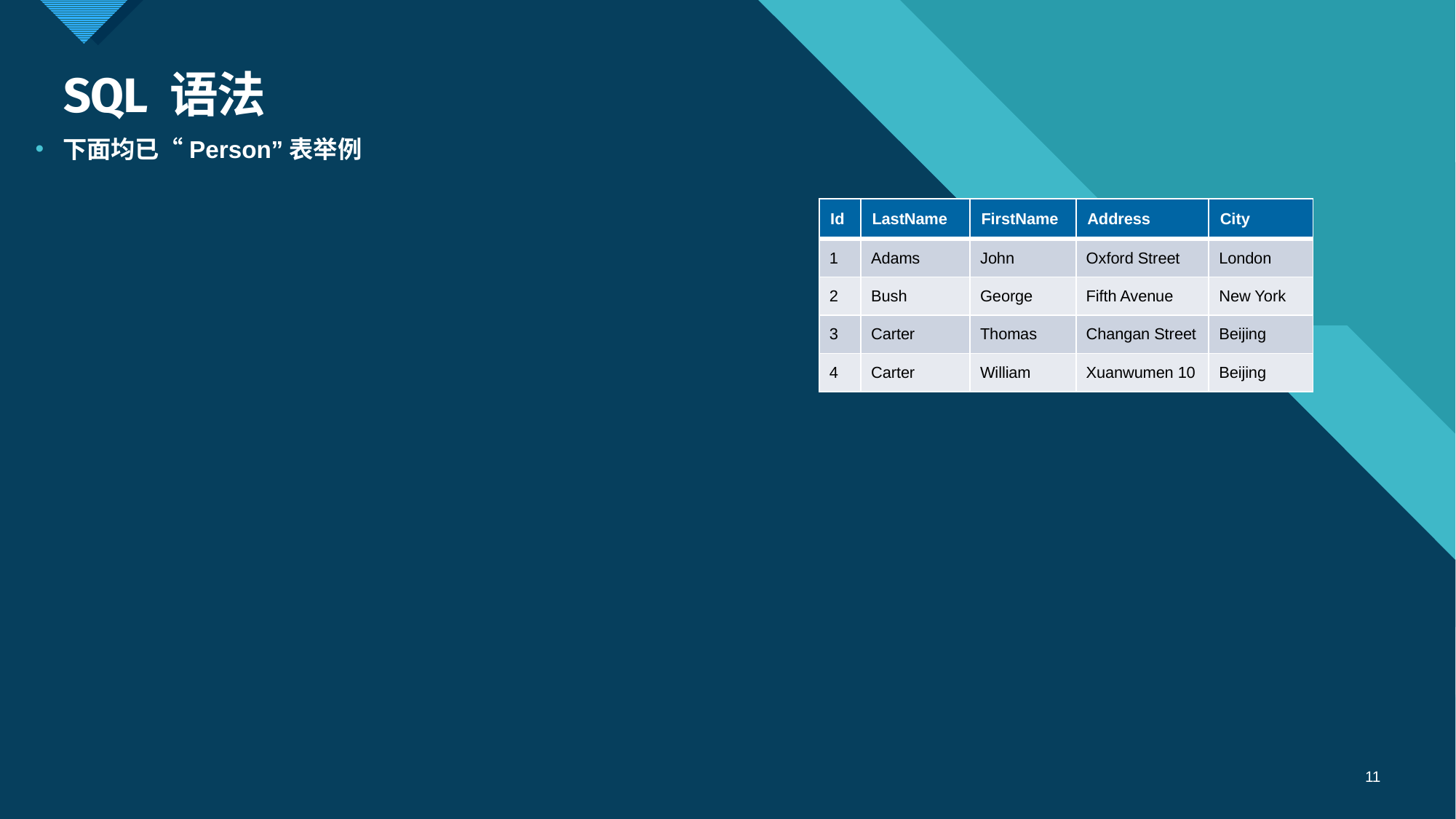

# SQL 语法
下面均已“Person”表举例
| Id | LastName | FirstName | Address | City |
| --- | --- | --- | --- | --- |
| 1 | Adams | John | Oxford Street | London |
| 2 | Bush | George | Fifth Avenue | New York |
| 3 | Carter | Thomas | Changan Street | Beijing |
| 4 | Carter | William | Xuanwumen 10 | Beijing |
11